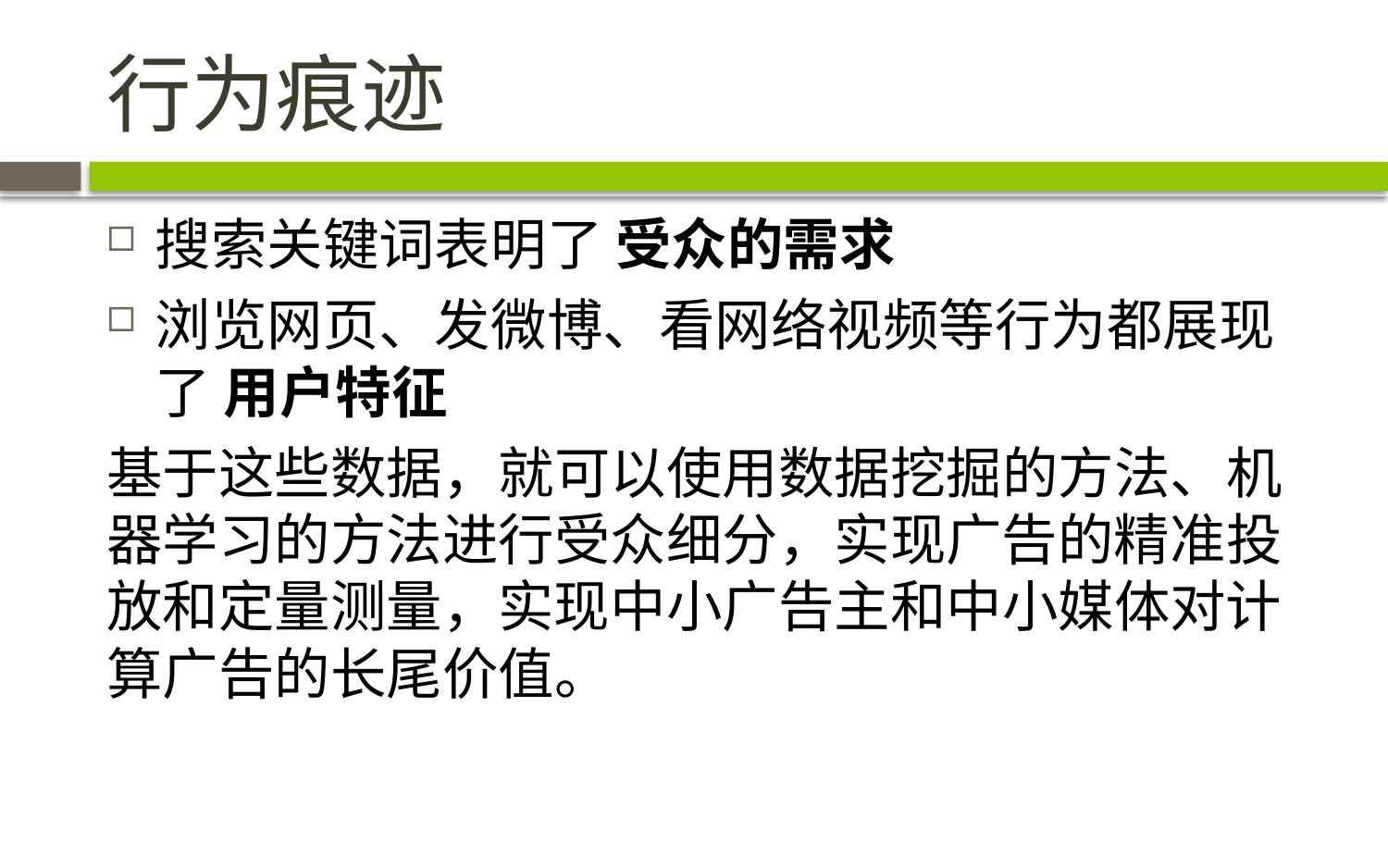

# 行为痕迹
搜索关键词表明了 受众的需求
浏览网页、发微博、看网络视频等行为都展现了 用户特征
基于这些数据，就可以使用数据挖掘的方法、机器学习的方法进行受众细分，实现广告的精准投放和定量测量，实现中小广告主和中小媒体对计算广告的长尾价值。